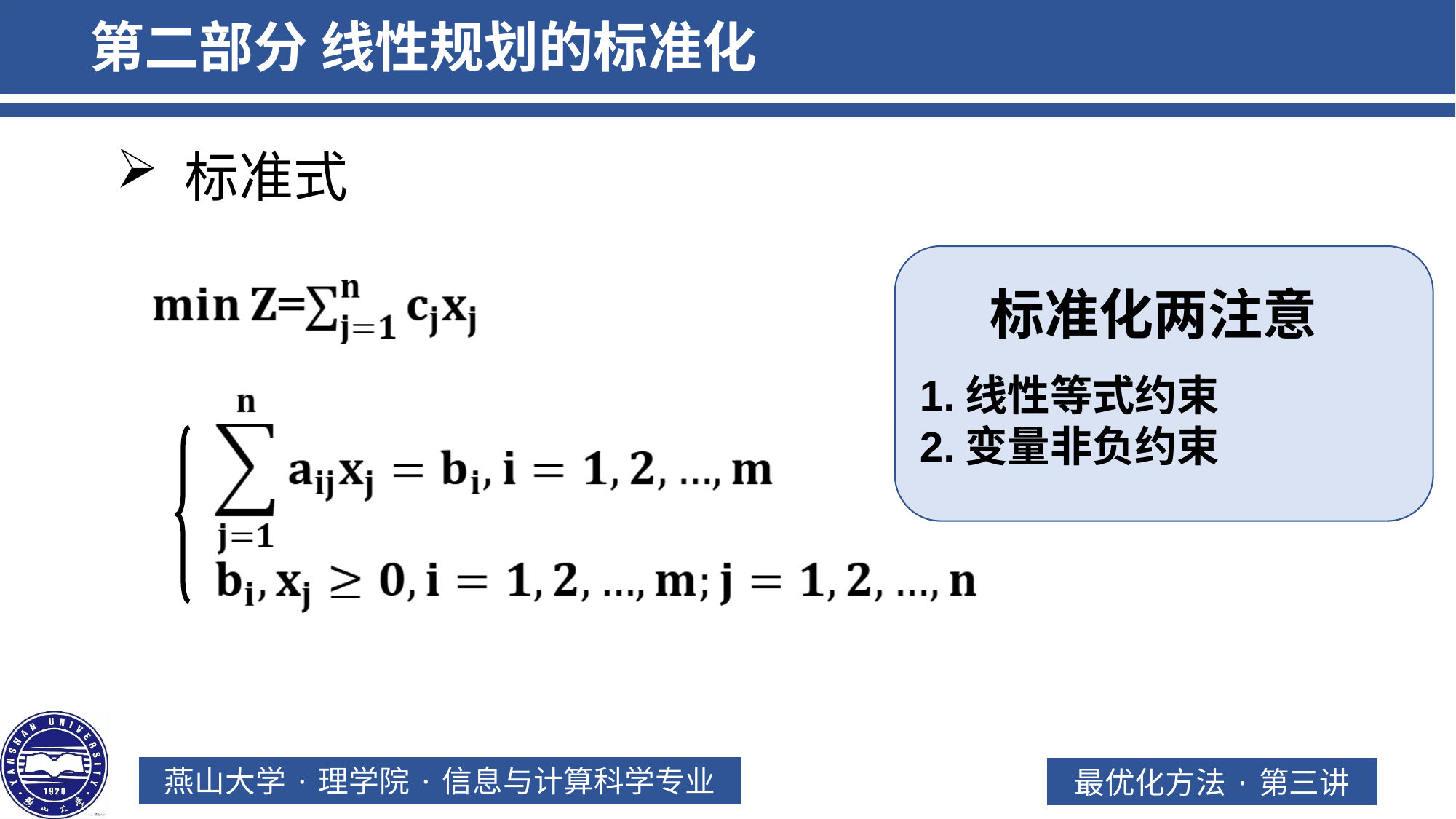

第二部分 线性规划的标准化
标准式

标准化两注意
1.线性等式约束
2.变量非负约束